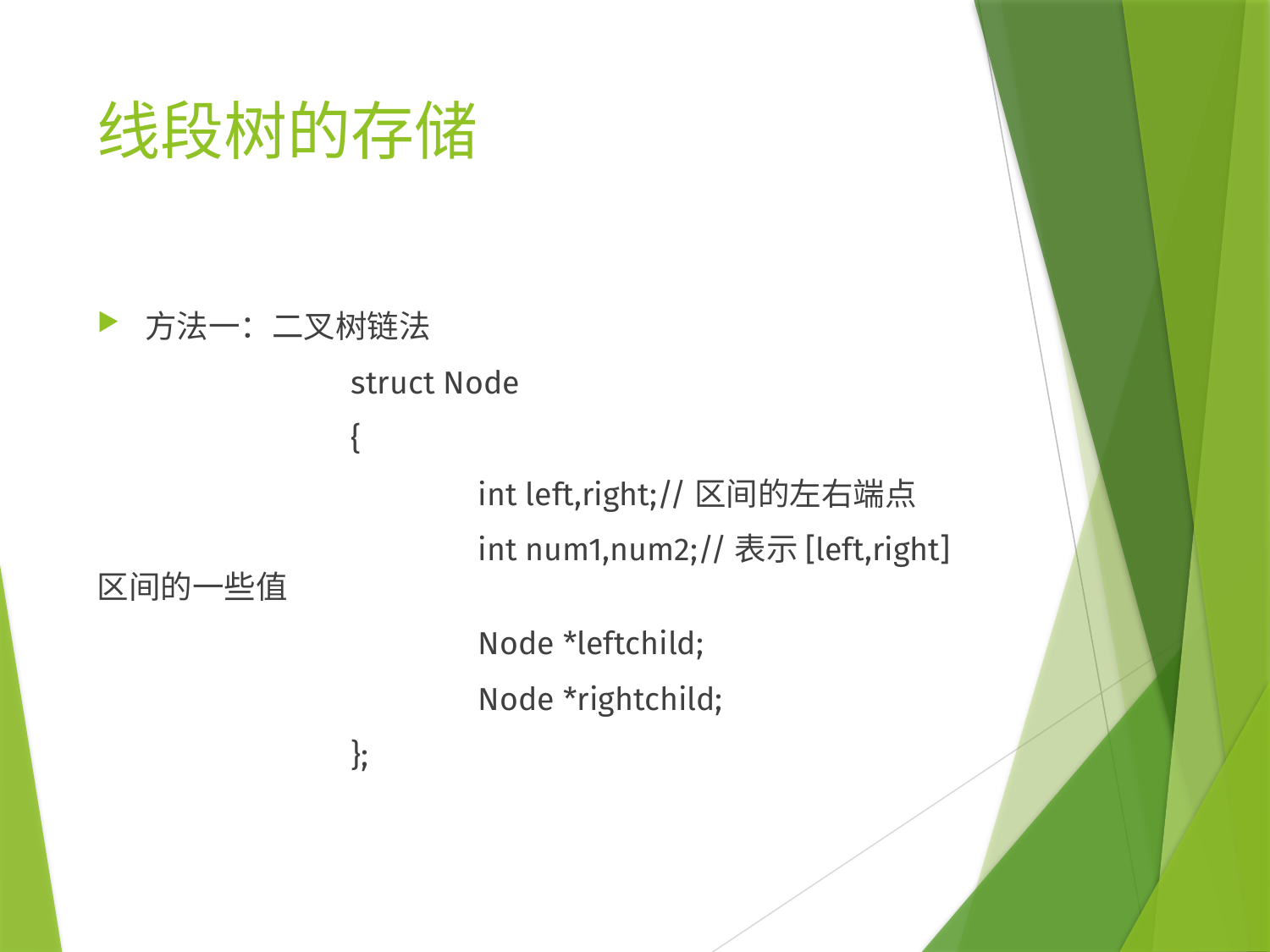

# 线段树的存储
方法一：二叉树链法
		struct Node
		{
			int left,right;//区间的左右端点
			int num1,num2;//表示[left,right]区间的一些值
			Node *leftchild;
			Node *rightchild;
		};